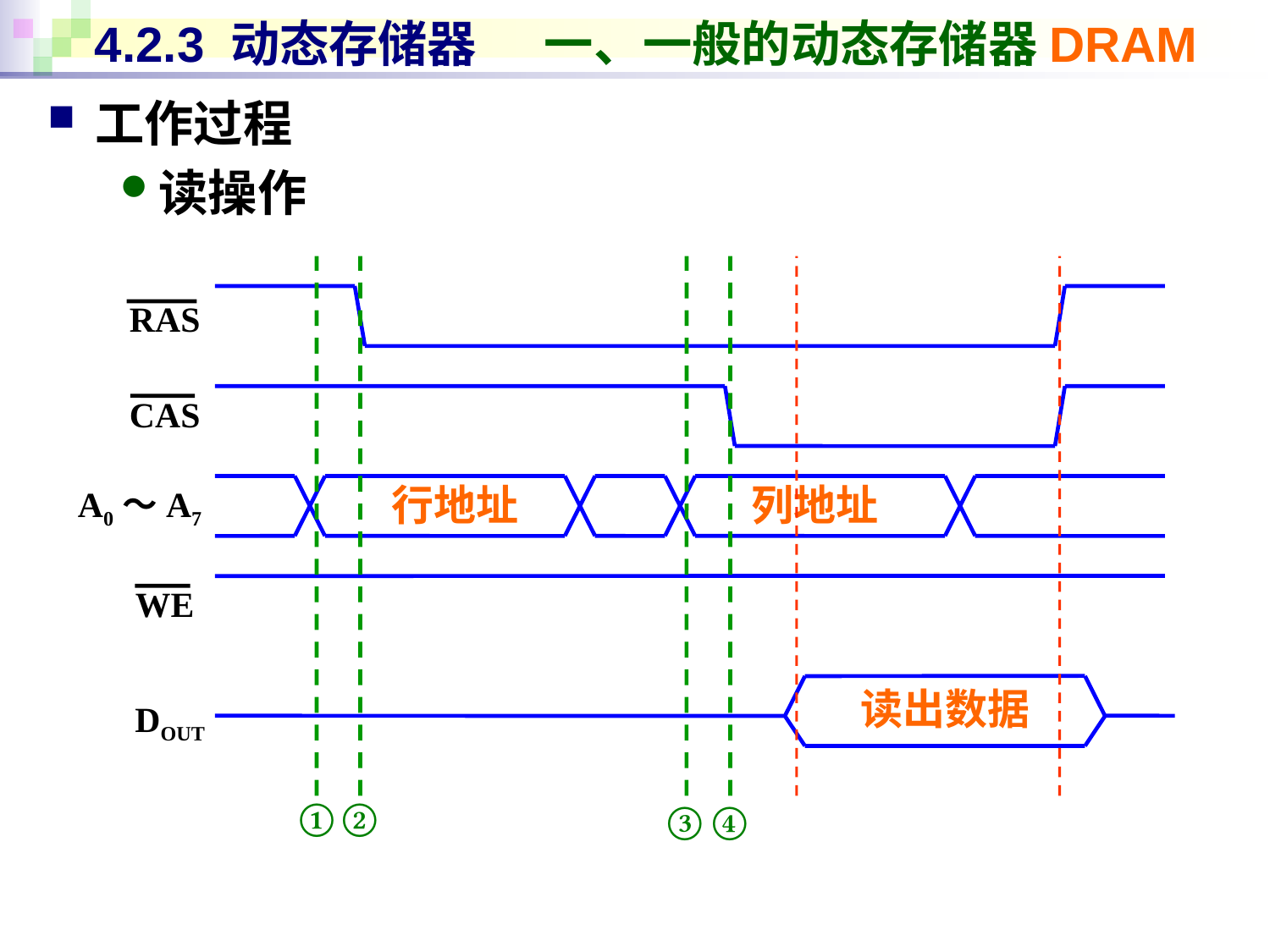

# 4.2.3 动态存储器      一、一般的动态存储器DRAM
工作过程
读操作

RAS

CAS

行地址
列地址
A0～A7

WE

读出数据

DOUT

①
②
③
④
51